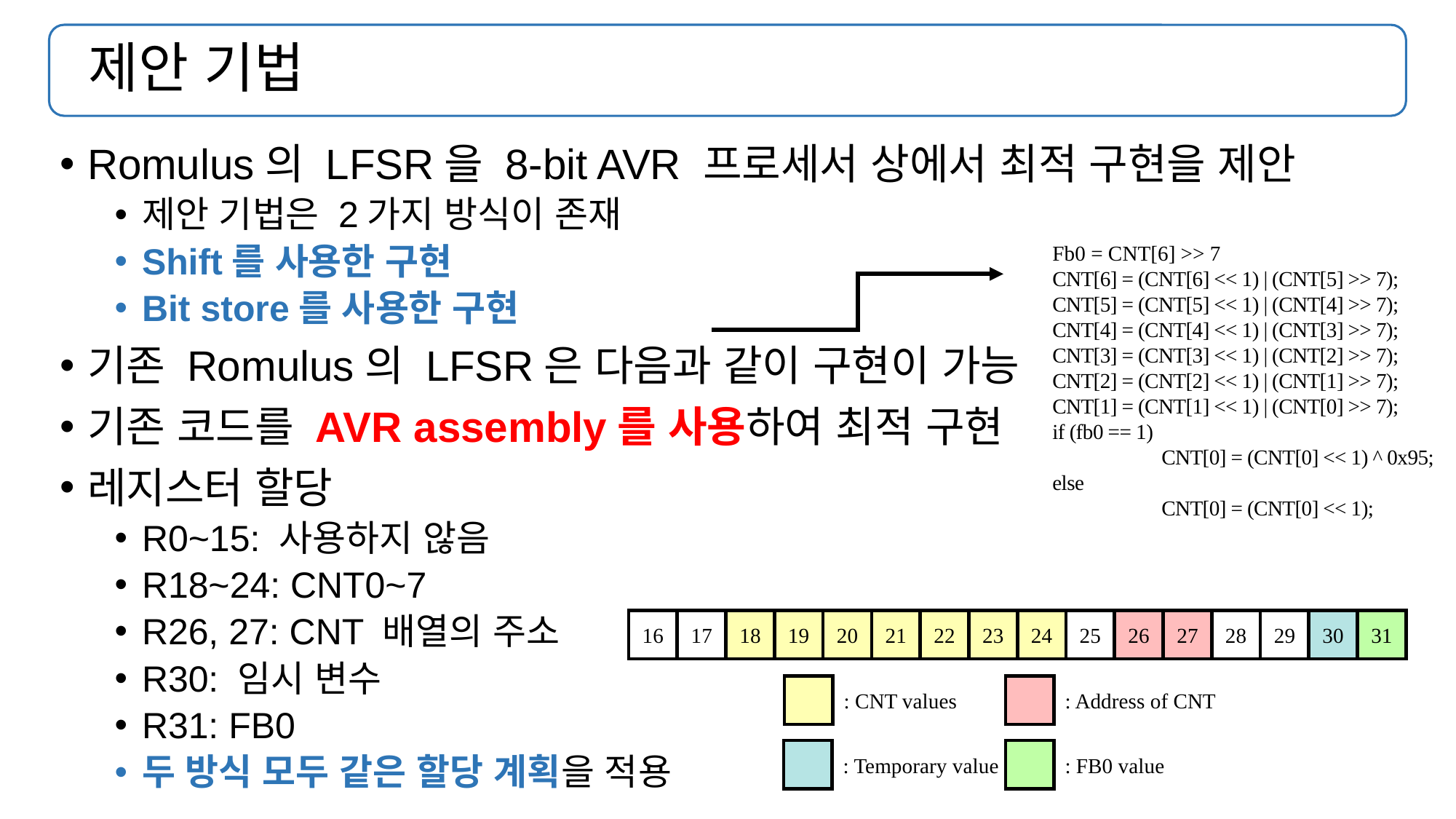

# 제안 기법
Romulus의 LFSR을 8-bit AVR 프로세서 상에서 최적 구현을 제안
제안 기법은 2가지 방식이 존재
Shift를 사용한 구현
Bit store를 사용한 구현
기존 Romulus의 LFSR은 다음과 같이 구현이 가능
기존 코드를 AVR assembly를 사용하여 최적 구현
레지스터 할당
R0~15: 사용하지 않음
R18~24: CNT0~7
R26, 27: CNT 배열의 주소
R30: 임시 변수
R31: FB0
두 방식 모두 같은 할당 계획을 적용
Fb0 = CNT[6] >> 7
CNT[6] = (CNT[6] << 1) | (CNT[5] >> 7);
CNT[5] = (CNT[5] << 1) | (CNT[4] >> 7);
CNT[4] = (CNT[4] << 1) | (CNT[3] >> 7);
CNT[3] = (CNT[3] << 1) | (CNT[2] >> 7);
CNT[2] = (CNT[2] << 1) | (CNT[1] >> 7);
CNT[1] = (CNT[1] << 1) | (CNT[0] >> 7);
if (fb0 == 1)
	CNT[0] = (CNT[0] << 1) ^ 0x95;
else
	CNT[0] = (CNT[0] << 1);
29
31
30
25
28
27
26
24
21
23
22
17
20
19
18
16
: Address of CNT

: CNT values

: FB0 value

: Temporary value